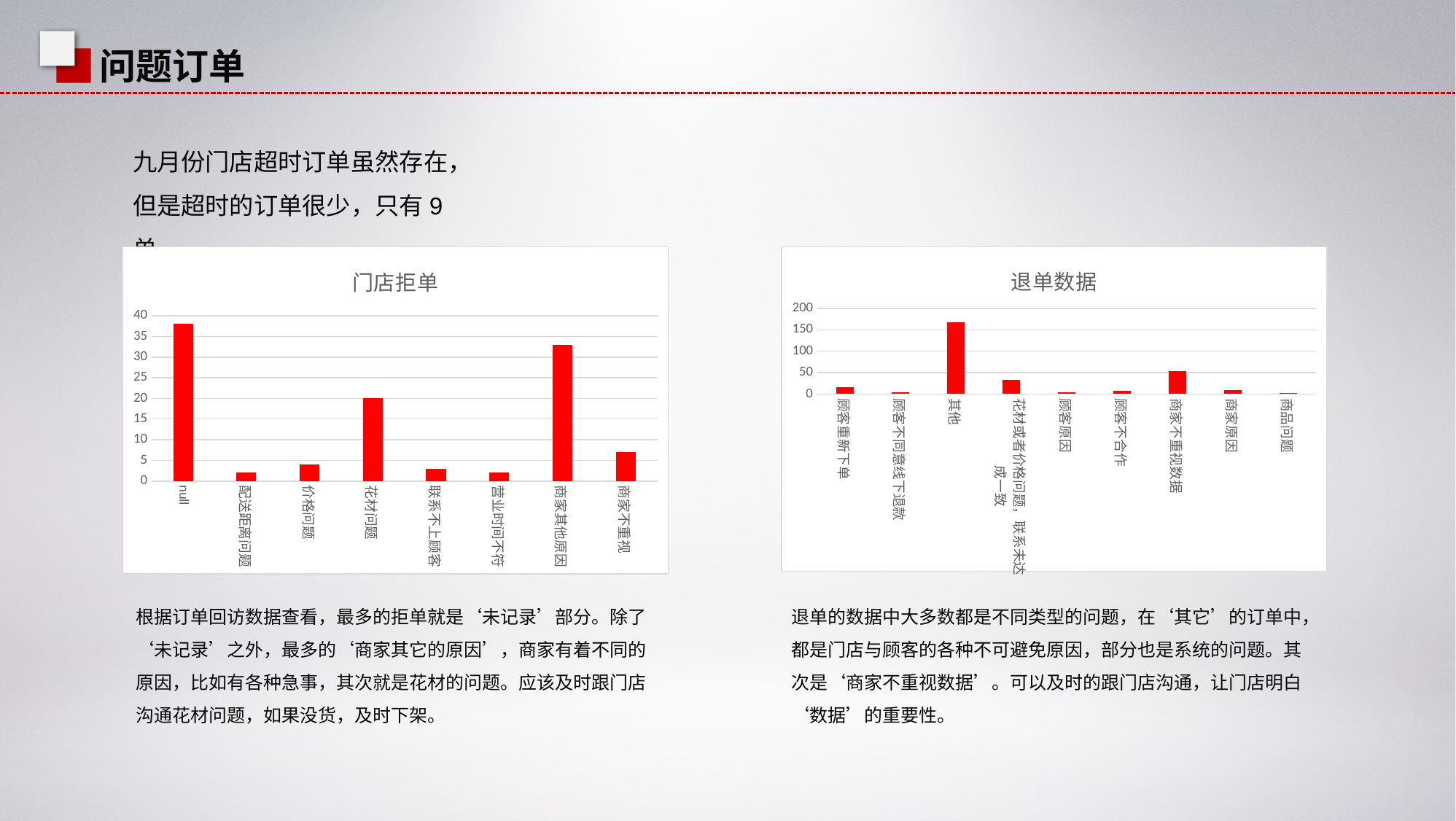

问题订单
九月份门店超时订单虽然存在，但是超时的订单很少，只有9单。

### Chart: 门店拒单

| Category |  |
|---|---|
| null | 38.0 |
| 配送距离问题 | 2.0 |
| 价格问题 | 4.0 |
| 花材问题 | 20.0 |
| 联系不上顾客 | 3.0 |
| 营业时间不符 | 2.0 |
| 商家其他原因 | 33.0 |
| 商家不重视 | 7.0 |

### Chart: 退单数据

| Category |  |
|---|---|
| 顾客重新下单 | 16.0 |
| 顾客不同意线下退款 | 4.0 |
| 其他 | 167.0 |
| 花材或者价格问题，联系未达成一致 | 33.0 |
| 顾客原因 | 3.0 |
| 顾客不合作 | 8.0 |
| 商家不重视数据 | 54.0 |
| 商家原因 | 9.0 |
| 商品问题 | 2.0 |
根据订单回访数据查看，最多的拒单就是‘未记录’部分。除了‘未记录’之外，最多的‘商家其它的原因’，商家有着不同的原因，比如有各种急事，其次就是花材的问题。应该及时跟门店沟通花材问题，如果没货，及时下架。
退单的数据中大多数都是不同类型的问题，在‘其它’的订单中，都是门店与顾客的各种不可避免原因，部分也是系统的问题。其次是‘商家不重视数据’。可以及时的跟门店沟通，让门店明白‘数据’的重要性。